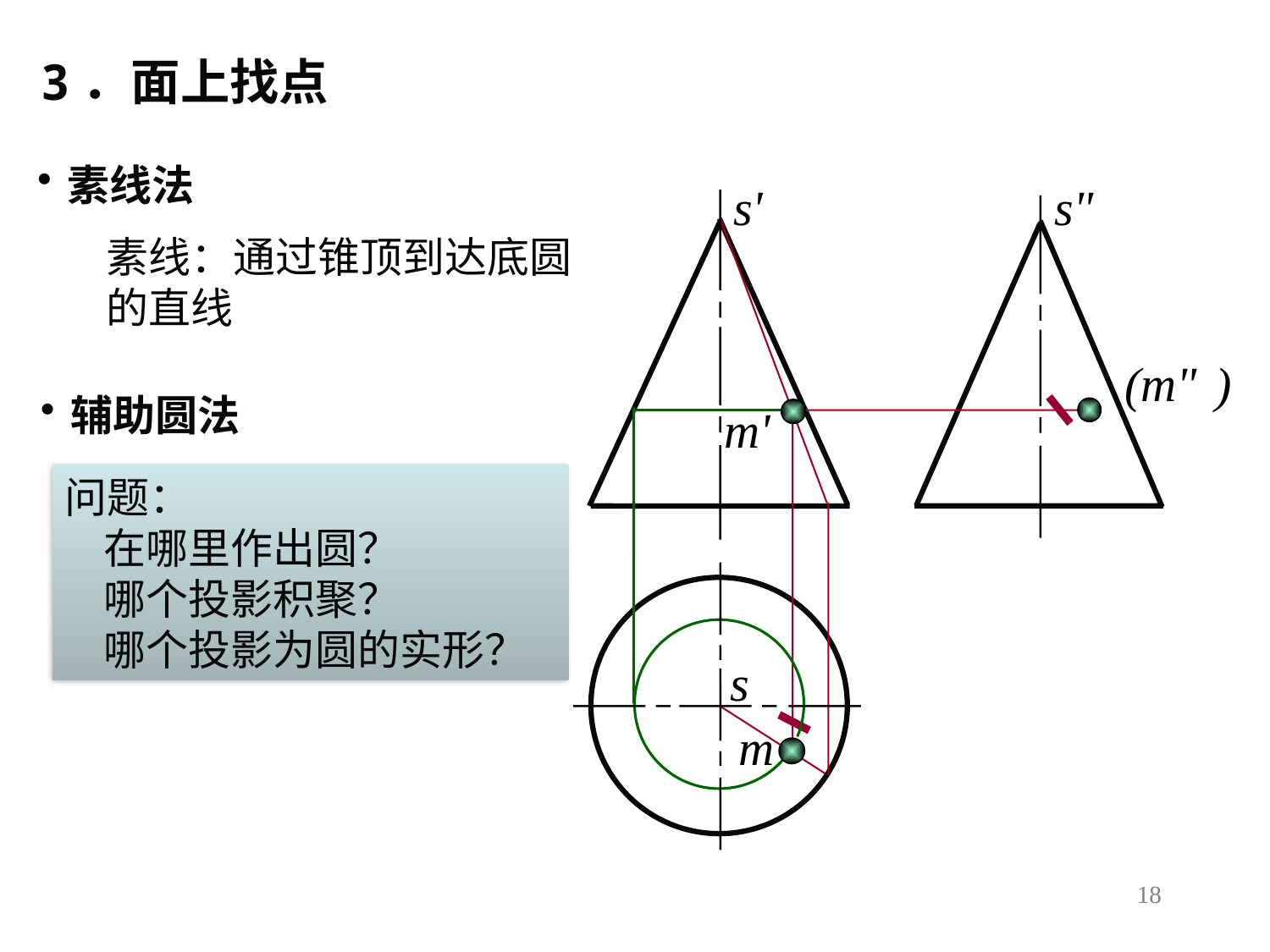

3．面上找点
素线法
s'
s"

素线：通过锥顶到达底圆的直线
m"
(      )
辅助圆法
m'

问题：
   在哪里作出圆？
   哪个投影积聚？
   哪个投影为圆的实形？

s

m

18